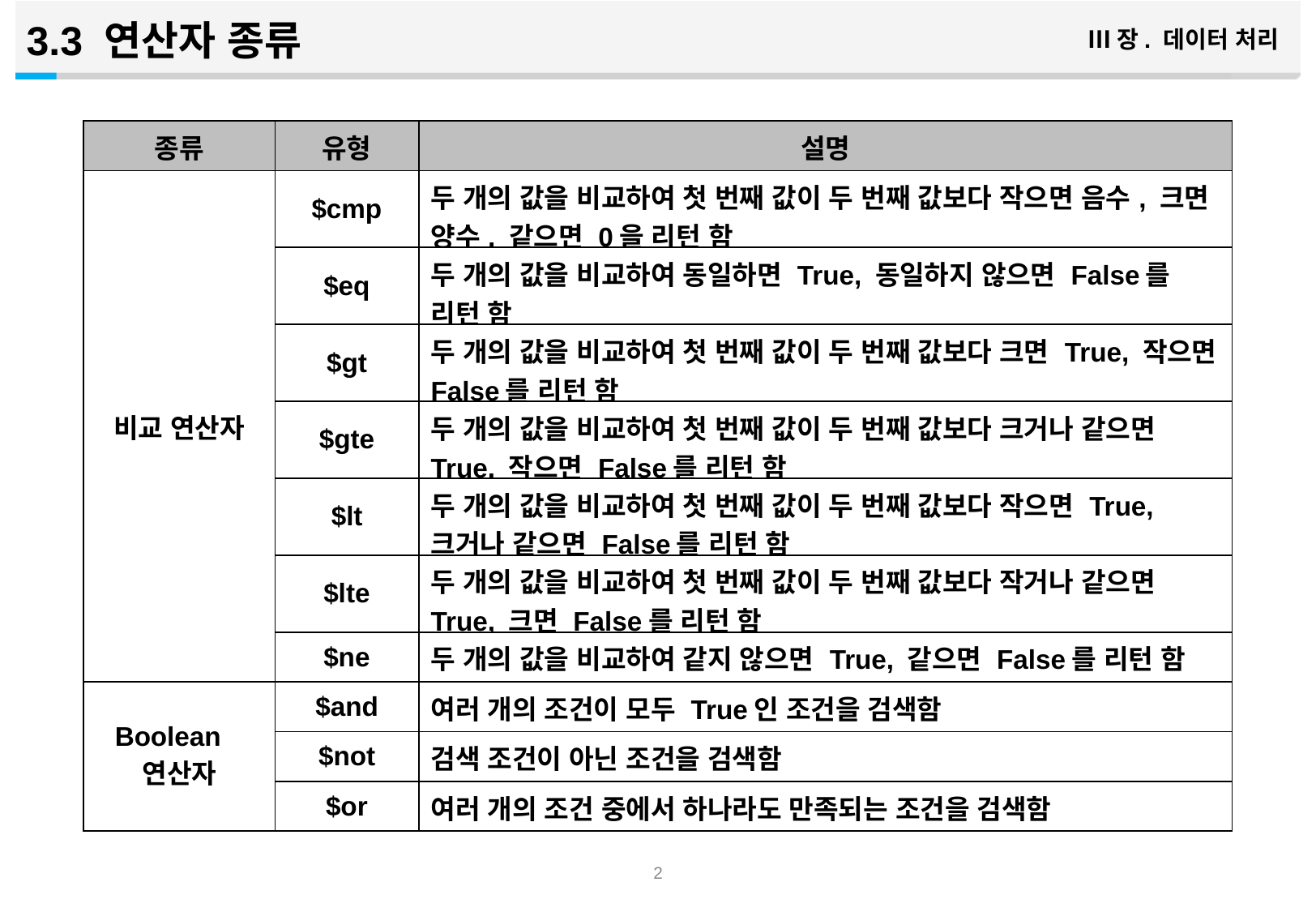

3.3 연산자 종류
Ⅲ장. 데이터 처리
| 종류 | 유형 | 설명 |
| --- | --- | --- |
| 비교 연산자 | $cmp | 두 개의 값을 비교하여 첫 번째 값이 두 번째 값보다 작으면 음수, 크면 양수, 같으면 0을 리턴 함 |
|  | $eq | 두 개의 값을 비교하여 동일하면 True, 동일하지 않으면 False를 리턴 함 |
|  | $gt | 두 개의 값을 비교하여 첫 번째 값이 두 번째 값보다 크면 True, 작으면 False를 리턴 함 |
|  | $gte | 두 개의 값을 비교하여 첫 번째 값이 두 번째 값보다 크거나 같으면 True, 작으면 False를 리턴 함 |
|  | $lt | 두 개의 값을 비교하여 첫 번째 값이 두 번째 값보다 작으면 True, 크거나 같으면 False를 리턴 함 |
|  | $lte | 두 개의 값을 비교하여 첫 번째 값이 두 번째 값보다 작거나 같으면 True, 크면 False를 리턴 함 |
|  | $ne | 두 개의 값을 비교하여 같지 않으면 True, 같으면 False를 리턴 함 |
| Boolean 연산자 | $and | 여러 개의 조건이 모두 True인 조건을 검색함 |
|  | $not | 검색 조건이 아닌 조건을 검색함 |
|  | $or | 여러 개의 조건 중에서 하나라도 만족되는 조건을 검색함 |
2